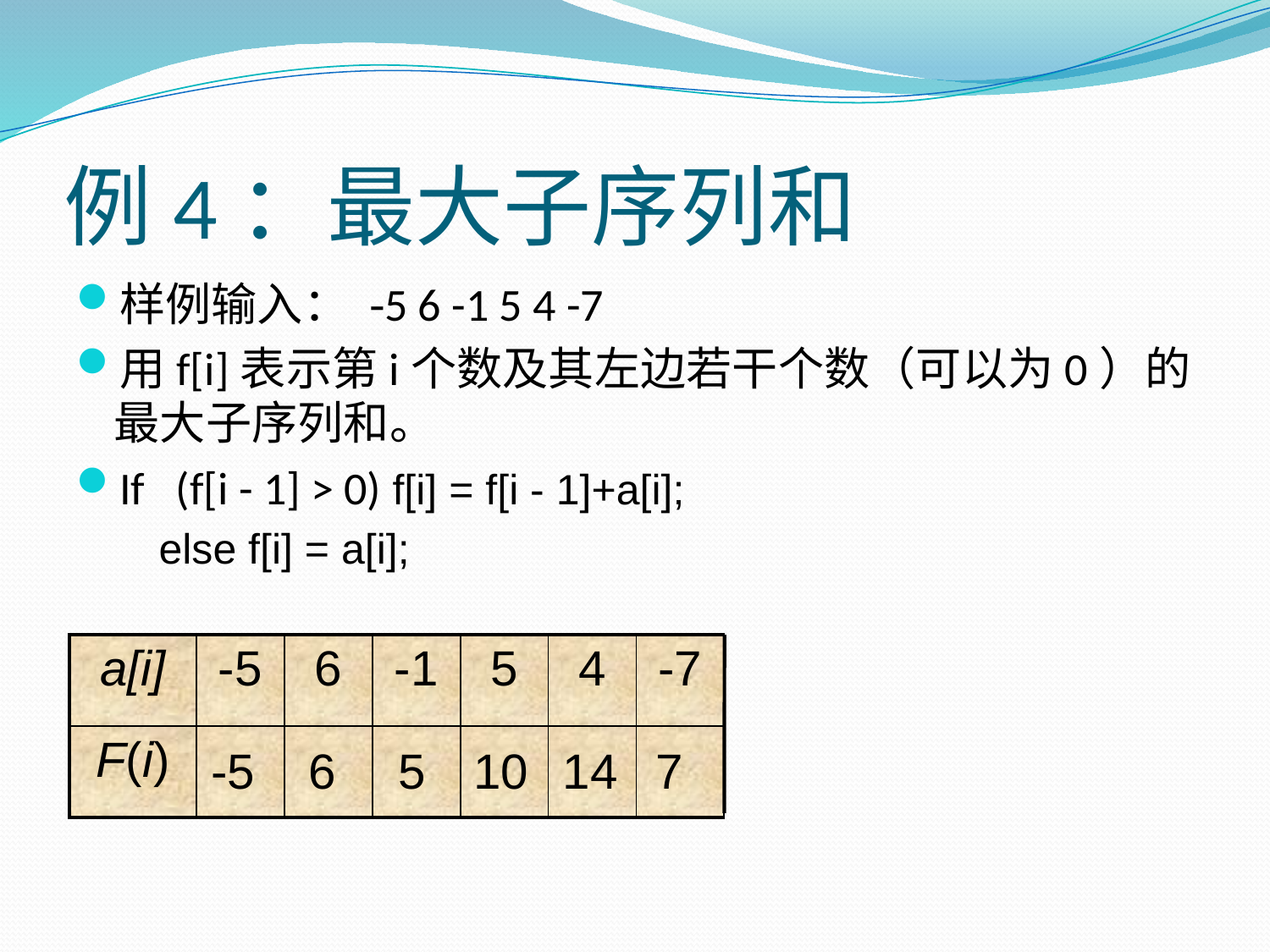

# 例4：最大子序列和
样例输入： -5 6 -1 5 4 -7
用f[i]表示第i个数及其左边若干个数（可以为0）的最大子序列和。
If   (f[i - 1] > 0) f[i] = f[i - 1]+a[i];
       else f[i] = a[i];

| a[i] | -5 | 6 | -1 | 5 | 4 | -7 |
| --- | --- | --- | --- | --- | --- | --- |
| F(i) |  |  |  |  |  |  |
-5
6
5
10
14
7